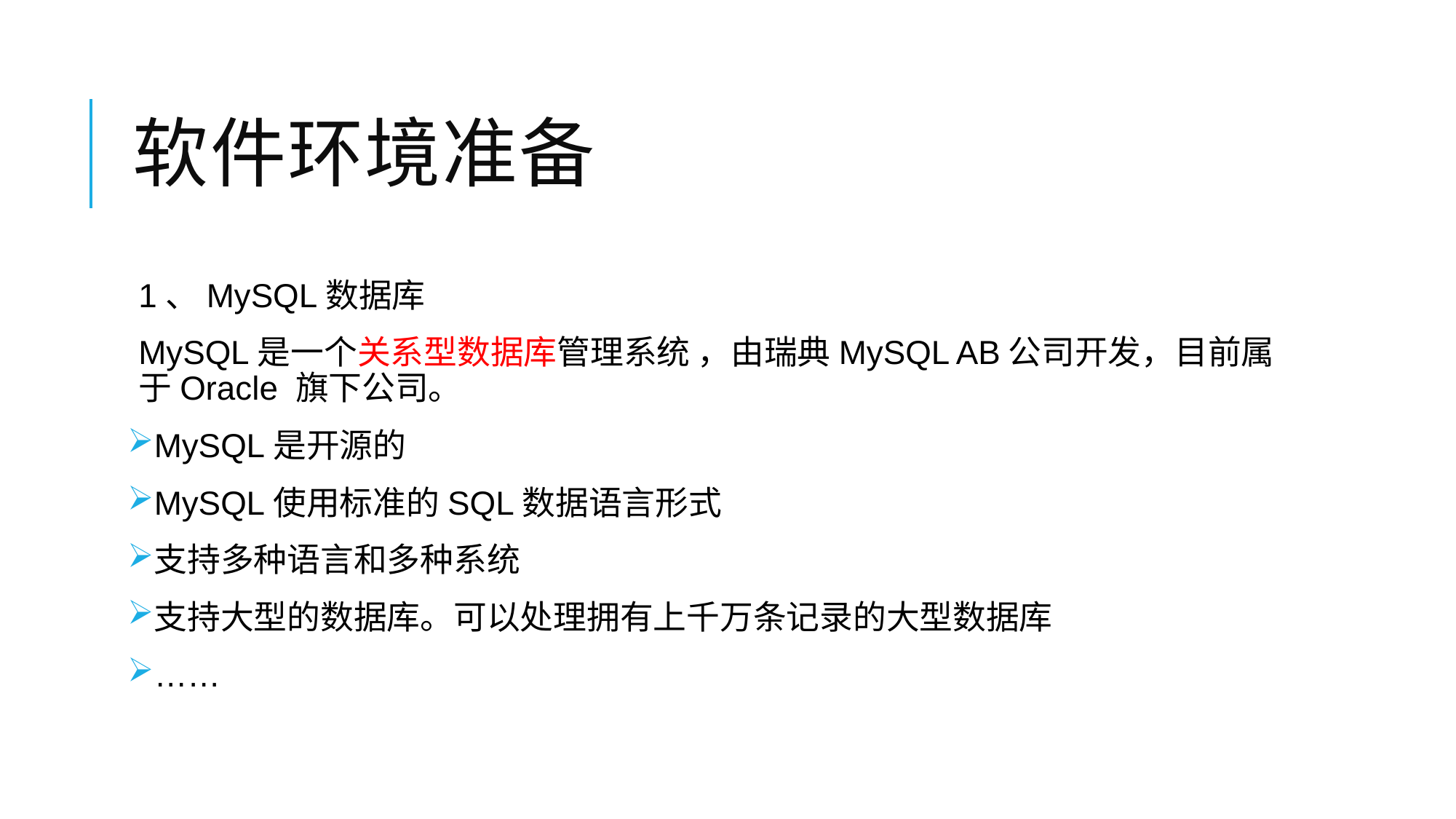

# 软件环境准备
1、MySQL数据库
MySQL是一个关系型数据库管理系统 ，由瑞典MySQL AB公司开发，目前属于Oracle 旗下公司。
MySQL是开源的
MySQL使用标准的SQL数据语言形式
支持多种语言和多种系统
支持大型的数据库。可以处理拥有上千万条记录的大型数据库
……